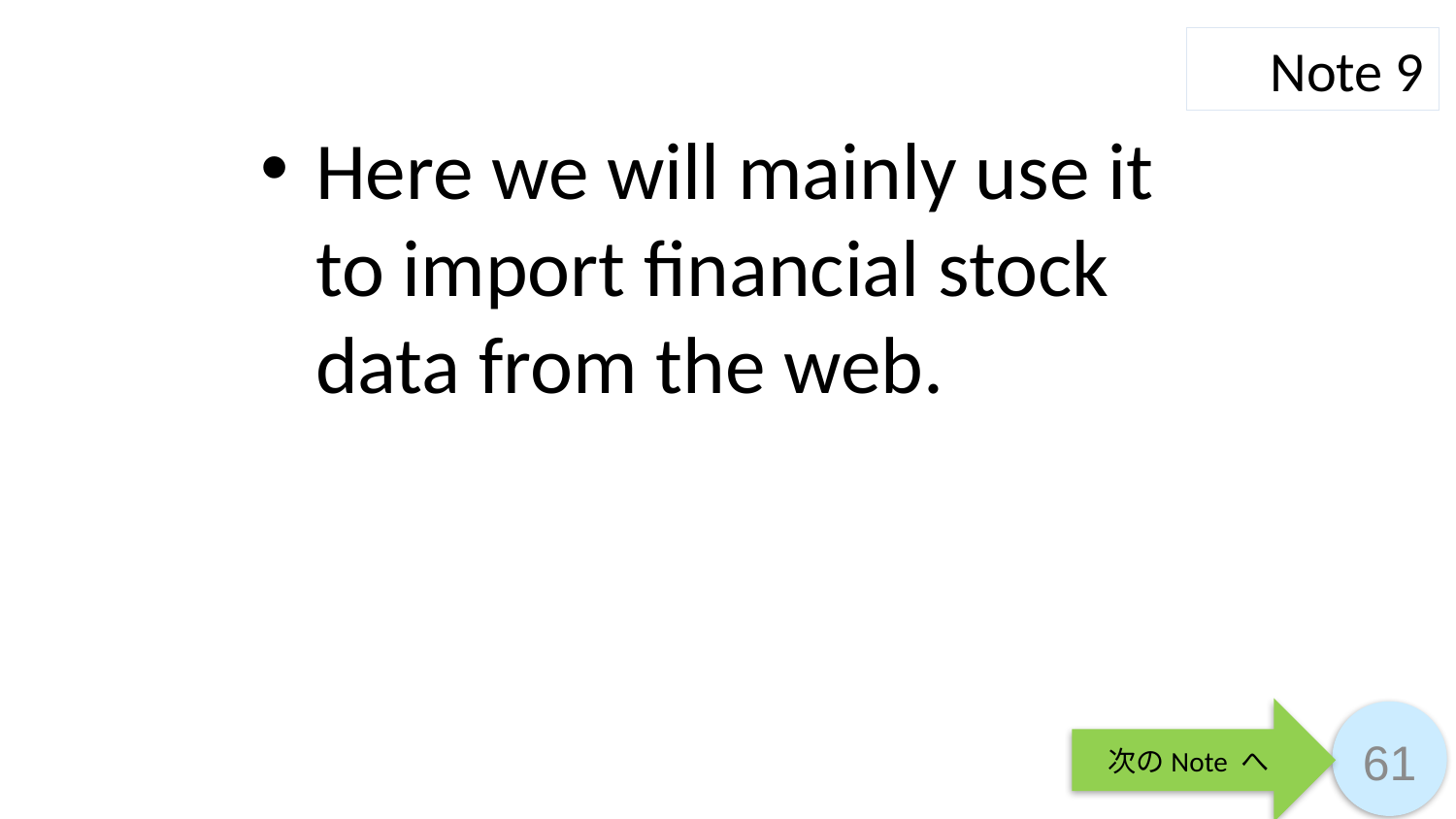

Note 9
Here we will mainly use it to import financial stock data from the web.
次のNote へ
61